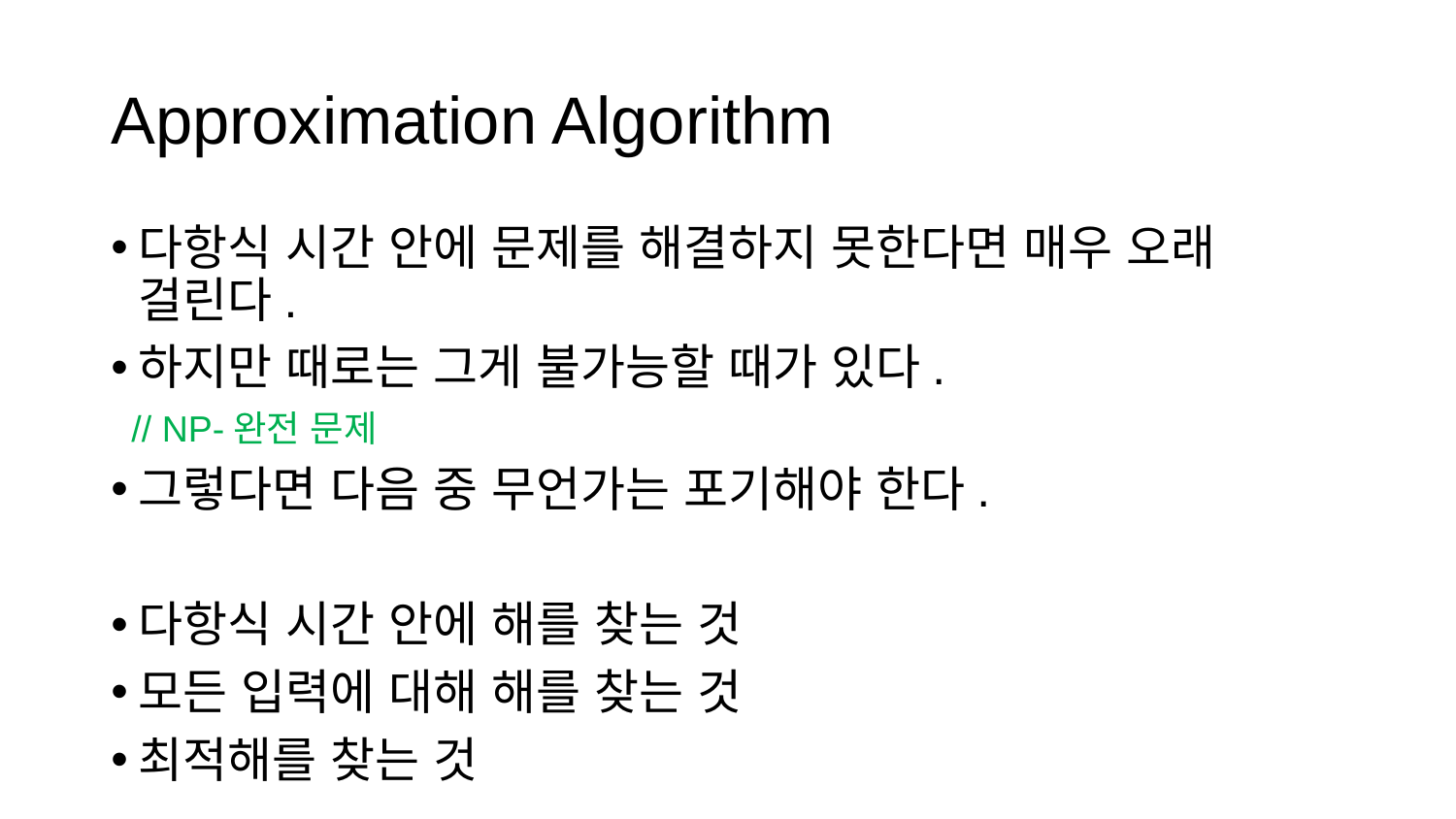

# Approximation Algorithm
다항식 시간 안에 문제를 해결하지 못한다면 매우 오래 걸린다.
하지만 때로는 그게 불가능할 때가 있다.
  // NP-완전 문제
그렇다면 다음 중 무언가는 포기해야 한다.

다항식 시간 안에 해를 찾는 것
모든 입력에 대해 해를 찾는 것
최적해를 찾는 것